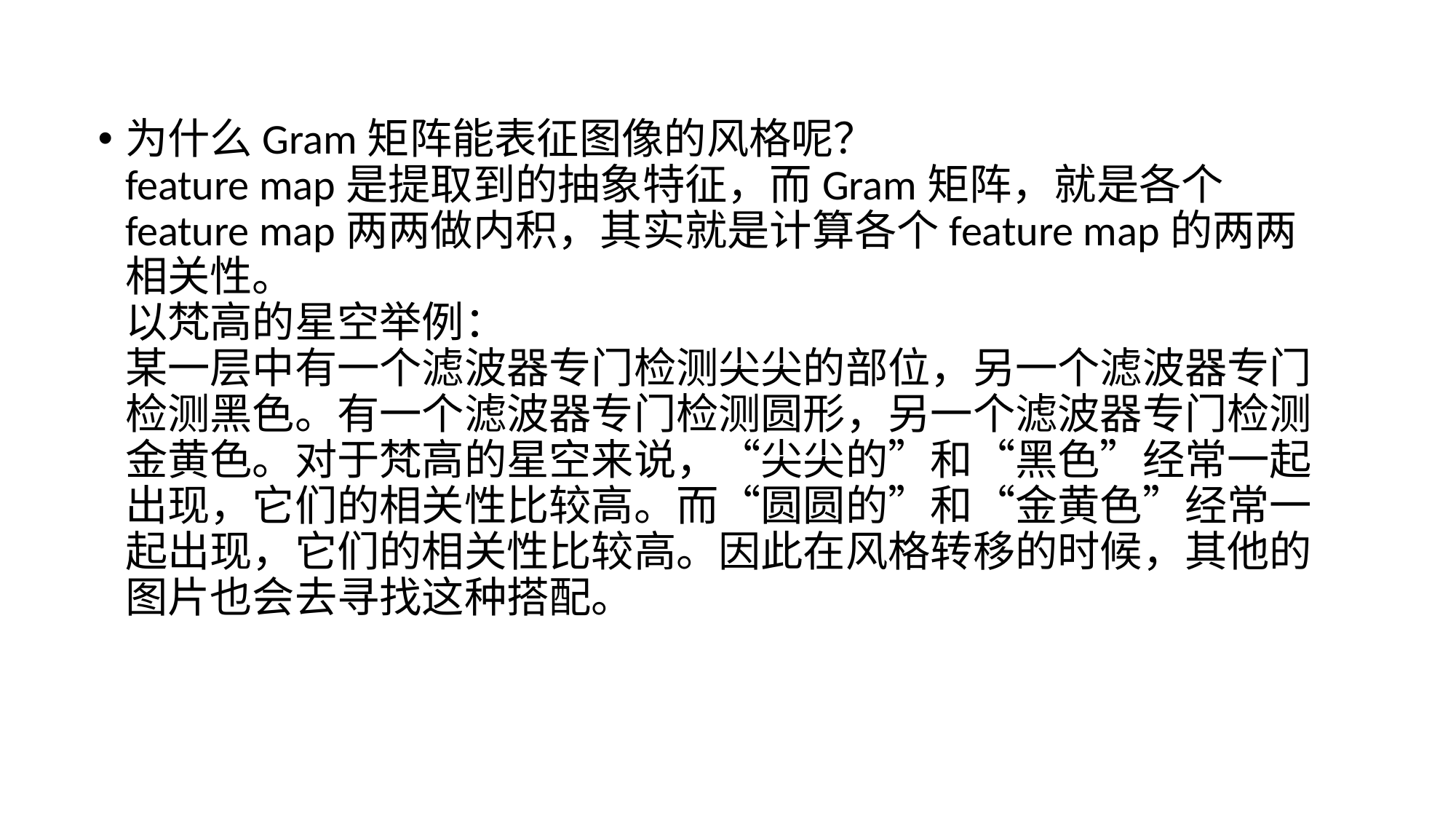

为什么Gram矩阵能表征图像的风格呢？
feature map是提取到的抽象特征，而Gram矩阵，就是各个feature map两两做内积，其实就是计算各个feature map的两两相关性。
以梵高的星空举例：
某一层中有一个滤波器专门检测尖尖的部位，另一个滤波器专门检测黑色。有一个滤波器专门检测圆形，另一个滤波器专门检测金黄色。对于梵高的星空来说，“尖尖的”和“黑色”经常一起出现，它们的相关性比较高。而“圆圆的”和“金黄色”经常一起出现，它们的相关性比较高。因此在风格转移的时候，其他的图片也会去寻找这种搭配。